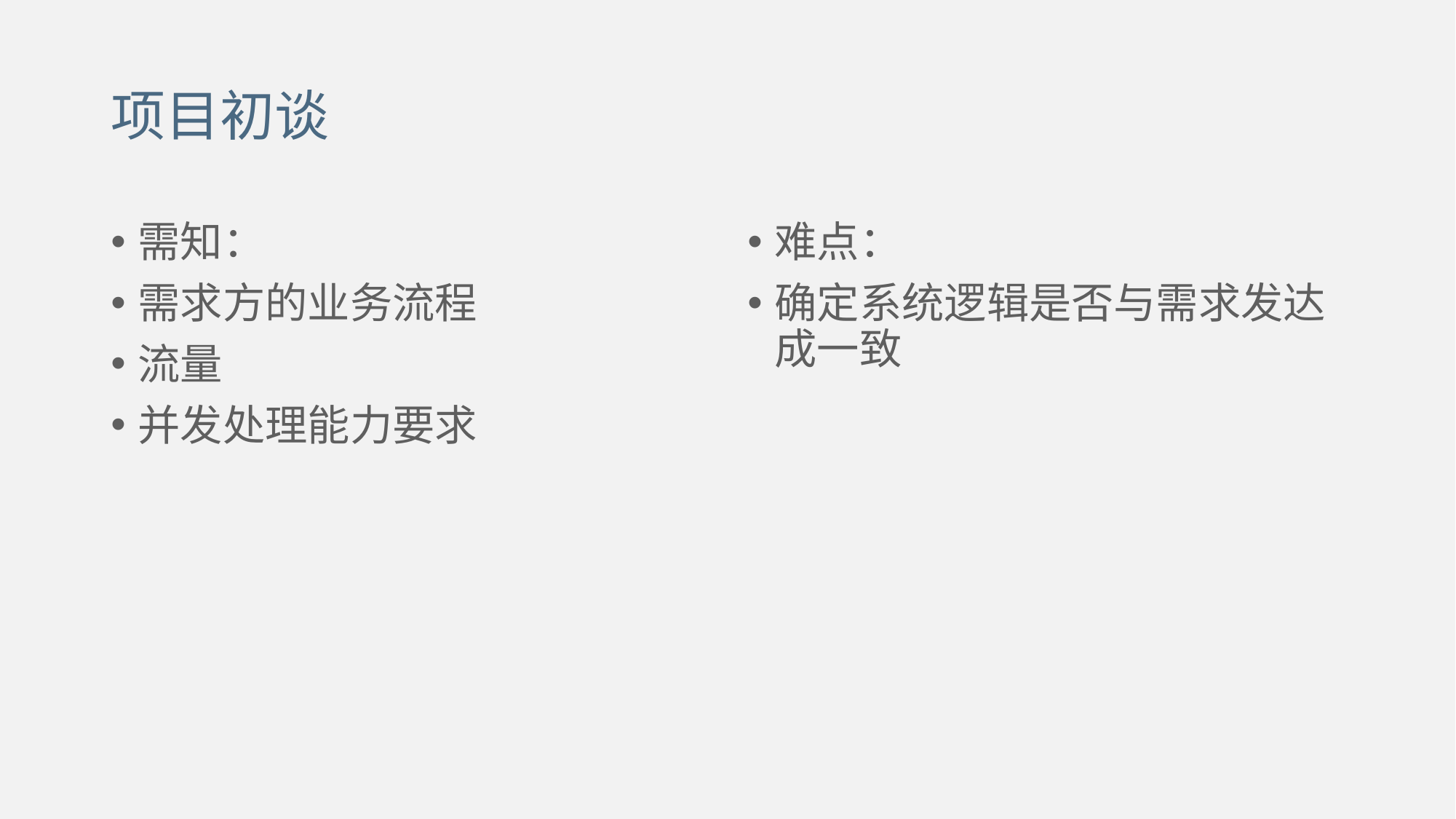

项目初谈
需知：
需求方的业务流程
流量
并发处理能力要求
难点：
确定系统逻辑是否与需求发达成一致